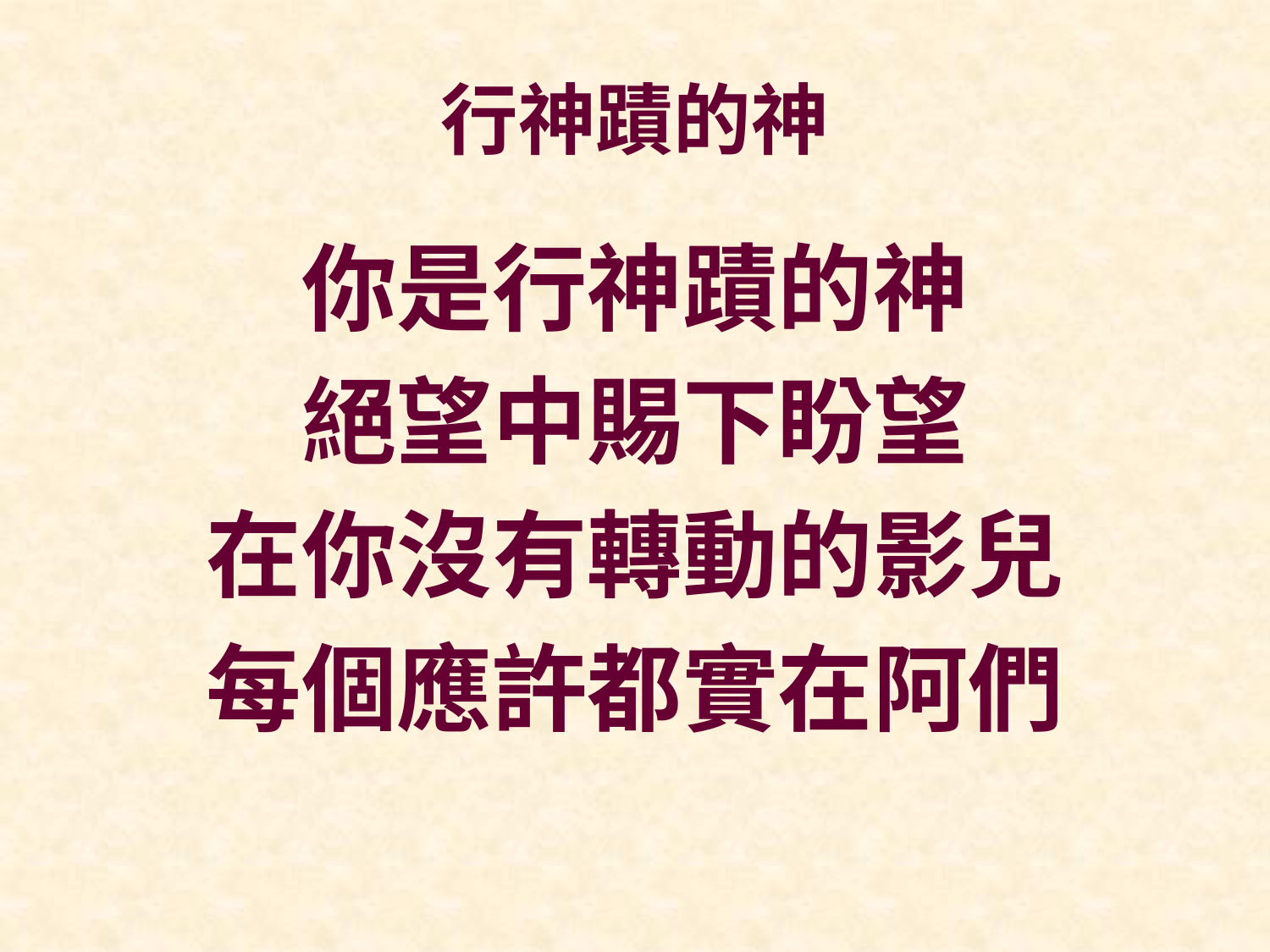

# 行神蹟的神
你是行神蹟的神
絕望中賜下盼望
在你沒有轉動的影兒
每個應許都實在阿們